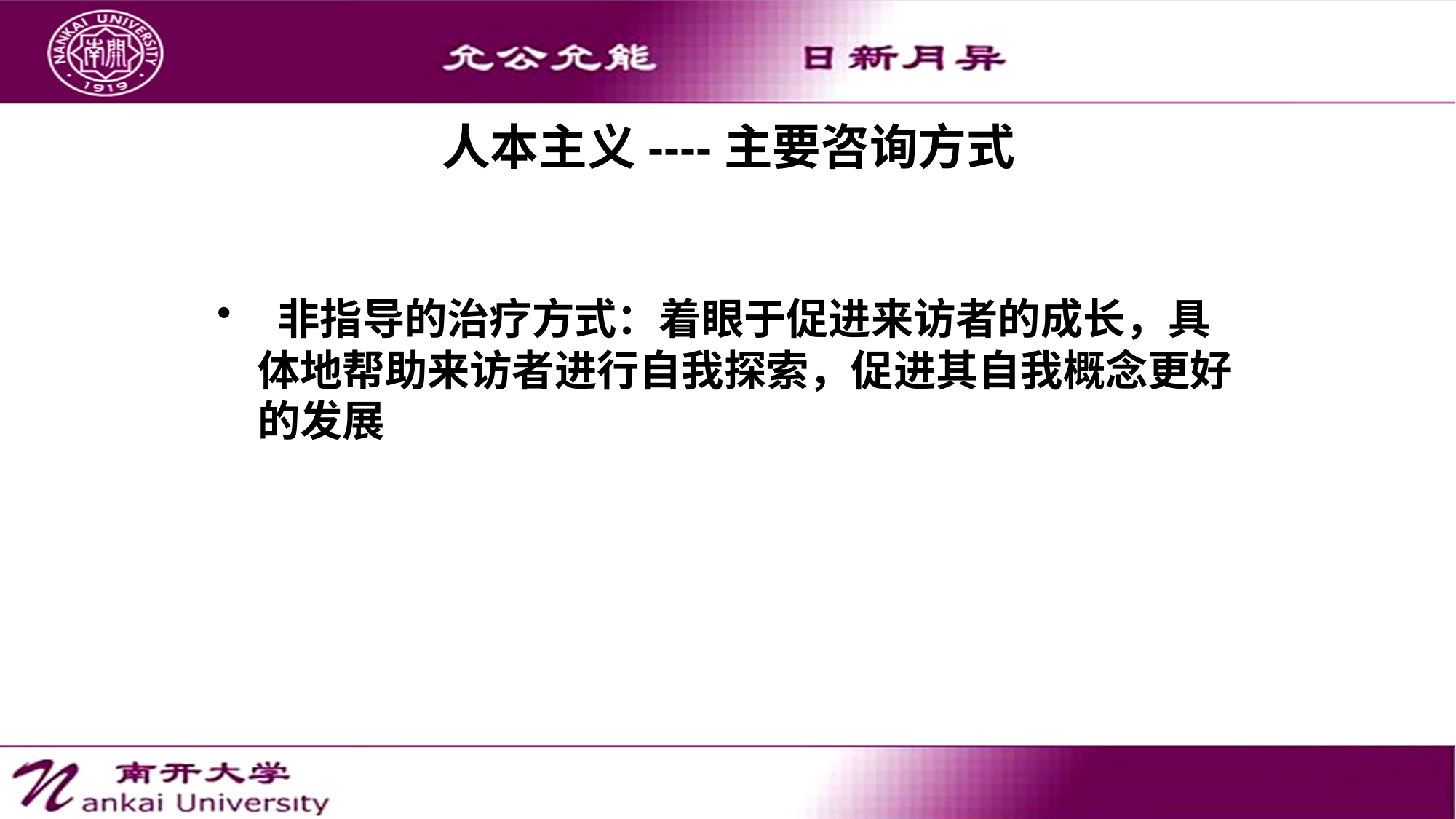

# 人本主义----主要咨询方式

 非指导的治疗方式：着眼于促进来访者的成长，具体地帮助来访者进行自我探索，促进其自我概念更好的发展